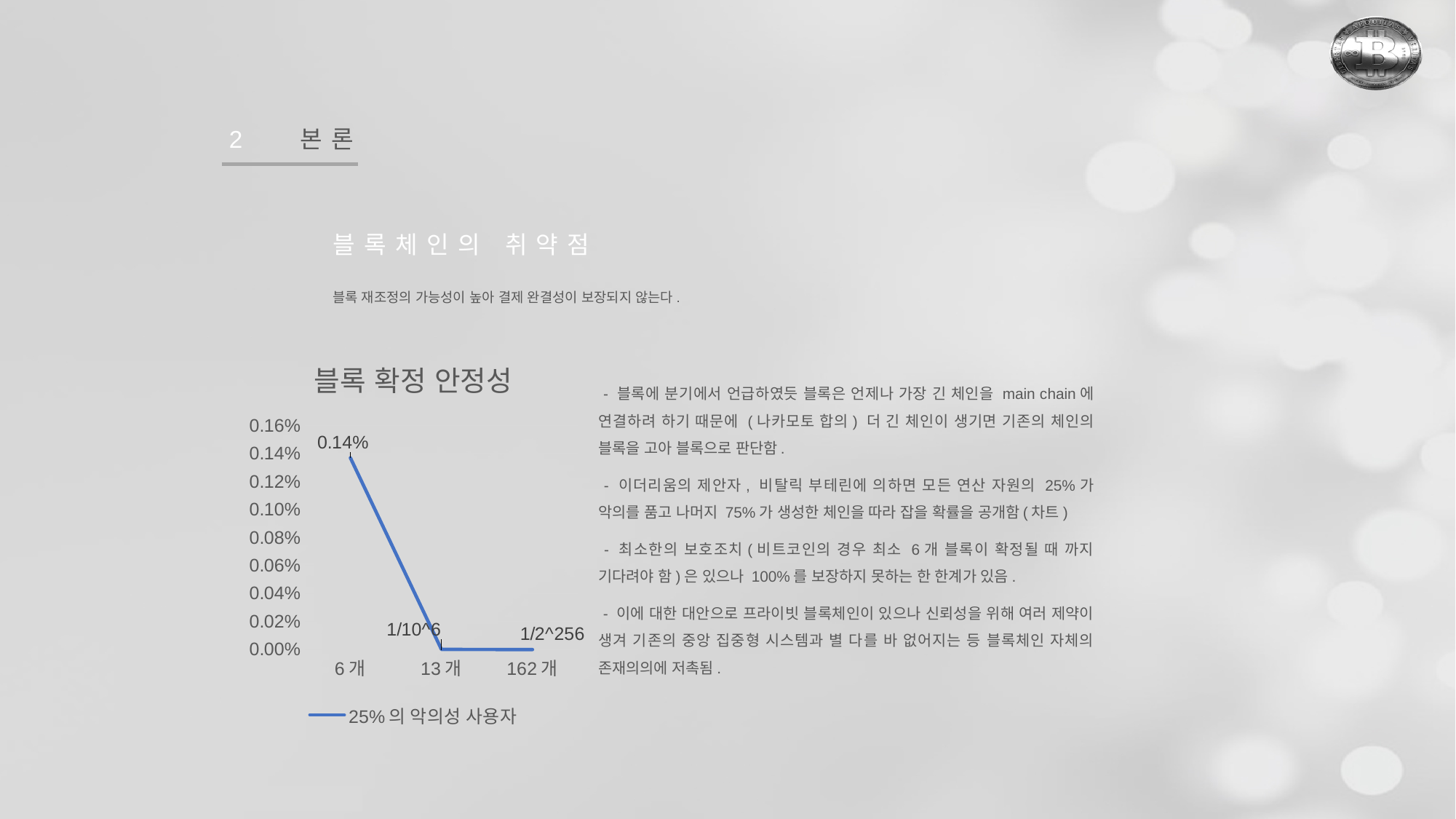

2
본론
블록체인의 취약점
블록 재조정의 가능성이 높아 결제 완결성이 보장되지 않는다.

### Chart: 블록 확정 안정성

| Category | 25%의 악의성 사용자 |
|---|---|
| 6개 | 0.00137 |
| 13개 | 1e-06 |
| 162개 | 8.6361686e-78 |
 - 블록에 분기에서 언급하였듯 블록은 언제나 가장 긴 체인을 main chain에 연결하려 하기 때문에 (나카모토 합의) 더 긴 체인이 생기면 기존의 체인의 블록을 고아 블록으로 판단함.
 - 이더리움의 제안자, 비탈릭 부테린에 의하면 모든 연산 자원의 25%가 악의를 품고 나머지 75%가 생성한 체인을 따라 잡을 확률을 공개함(차트)
 - 최소한의 보호조치(비트코인의 경우 최소 6개 블록이 확정될 때 까지 기다려야 함)은 있으나 100%를 보장하지 못하는 한 한계가 있음.
 - 이에 대한 대안으로 프라이빗 블록체인이 있으나 신뢰성을 위해 여러 제약이 생겨 기존의 중앙 집중형 시스템과 별 다를 바 없어지는 등 블록체인 자체의 존재의의에 저촉됨.